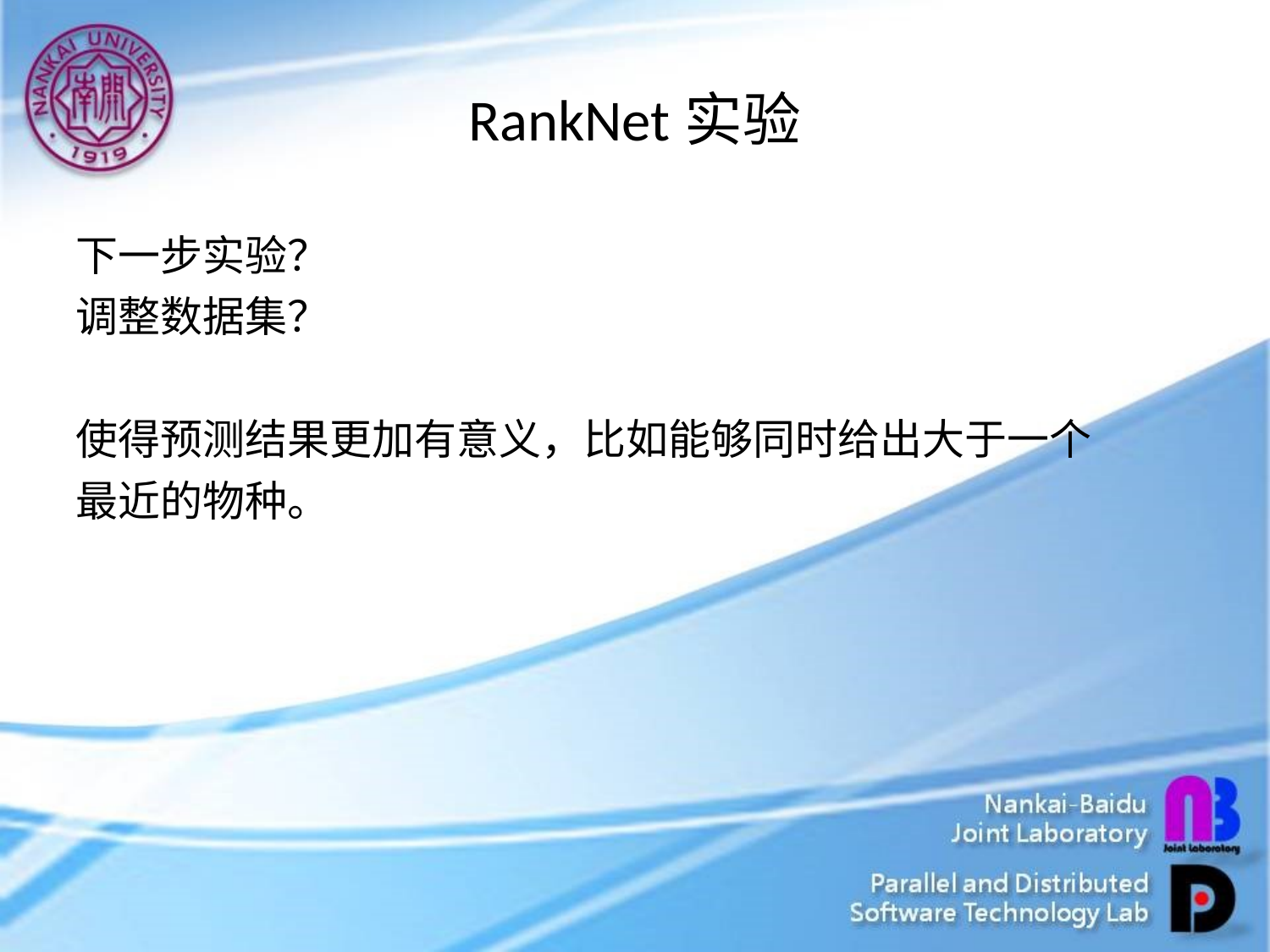

# RankNet实验
下一步实验？
调整数据集？

使得预测结果更加有意义，比如能够同时给出大于一个
最近的物种。